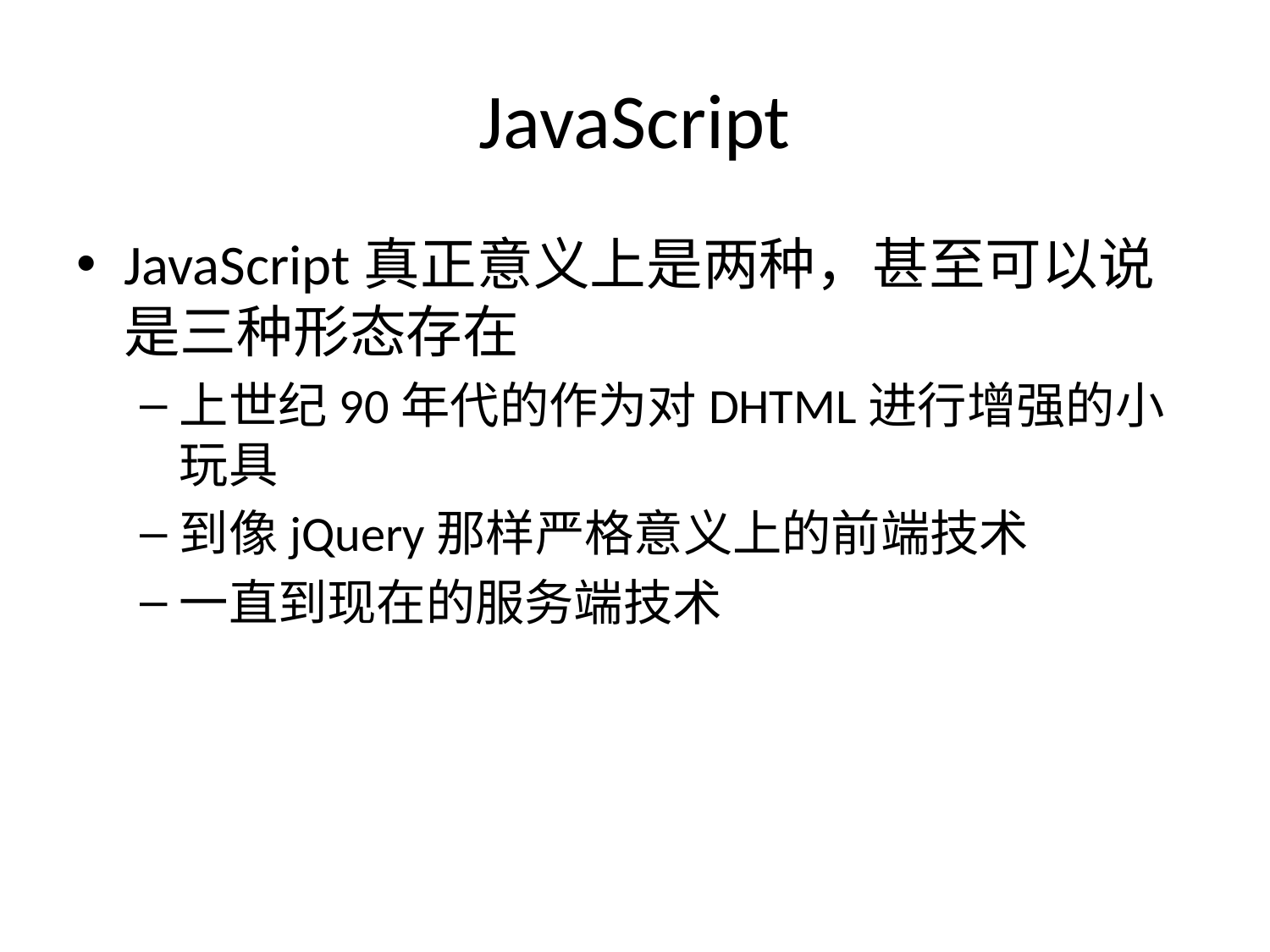

# JavaScript
JavaScript真正意义上是两种，甚至可以说是三种形态存在
上世纪90年代的作为对DHTML进行增强的小玩具
到像jQuery那样严格意义上的前端技术
一直到现在的服务端技术